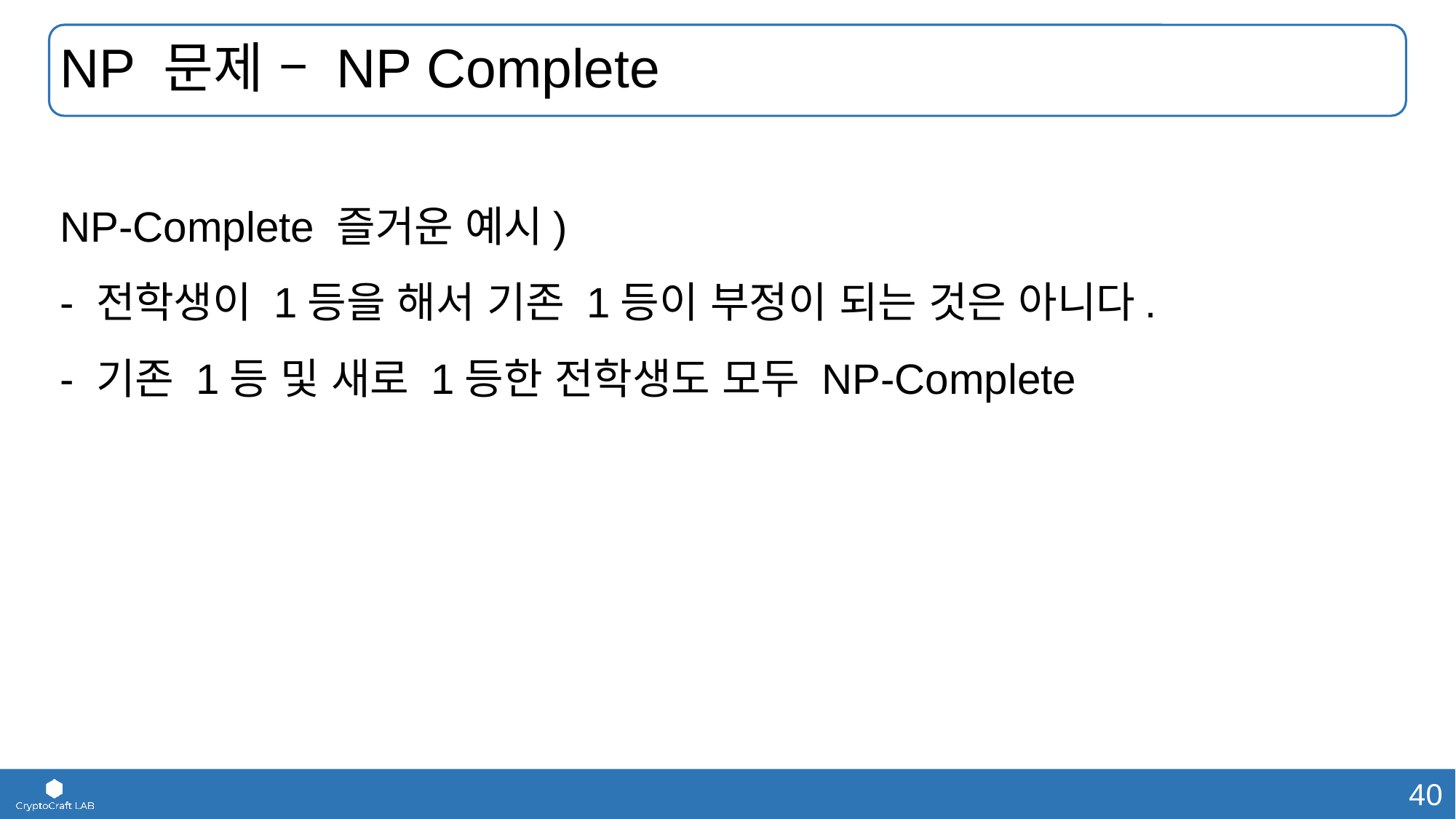

# NP 문제 – NP Complete
NP-Complete 즐거운 예시)
- 전학생이 1등을 해서 기존 1등이 부정이 되는 것은 아니다.
- 기존 1등 및 새로 1등한 전학생도 모두 NP-Complete